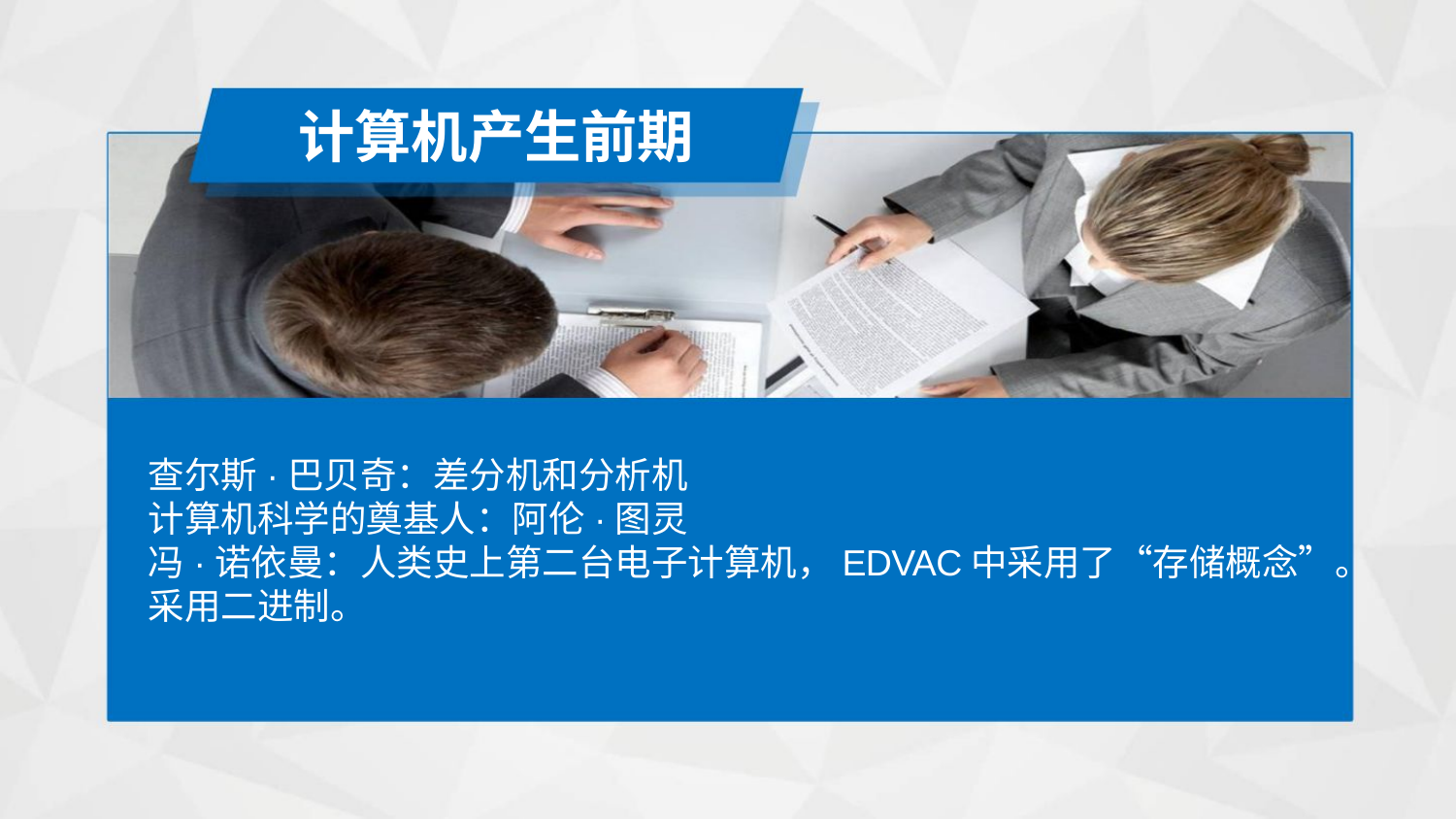

计算机产生前期
查尔斯·巴贝奇：差分机和分析机
计算机科学的奠基人：阿伦·图灵
冯·诺依曼：人类史上第二台电子计算机，EDVAC中采用了“存储概念”。
采用二进制。